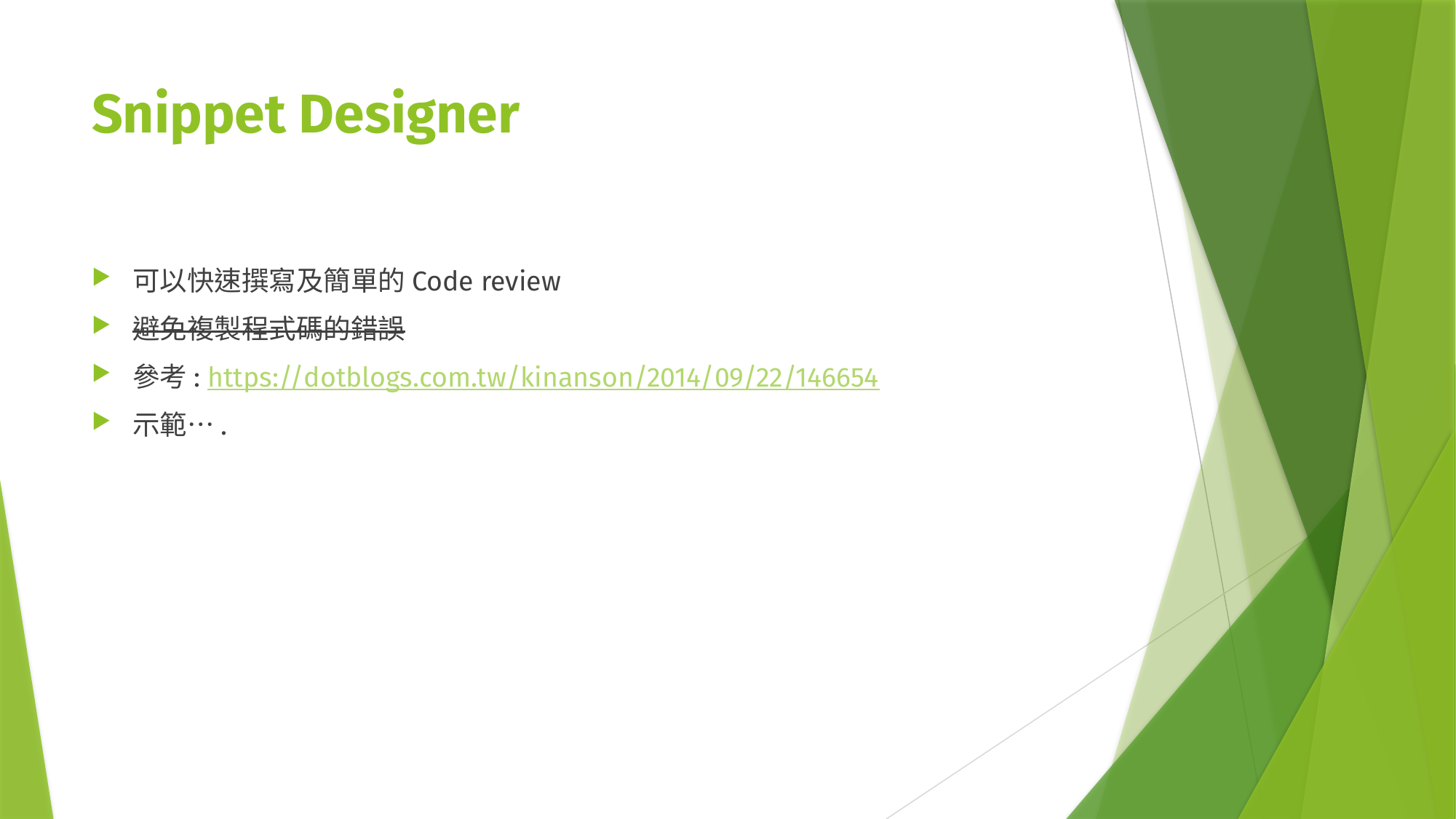

# Snippet Designer
可以快速撰寫及簡單的Code review
避免複製程式碼的錯誤
參考: https://dotblogs.com.tw/kinanson/2014/09/22/146654
示範….